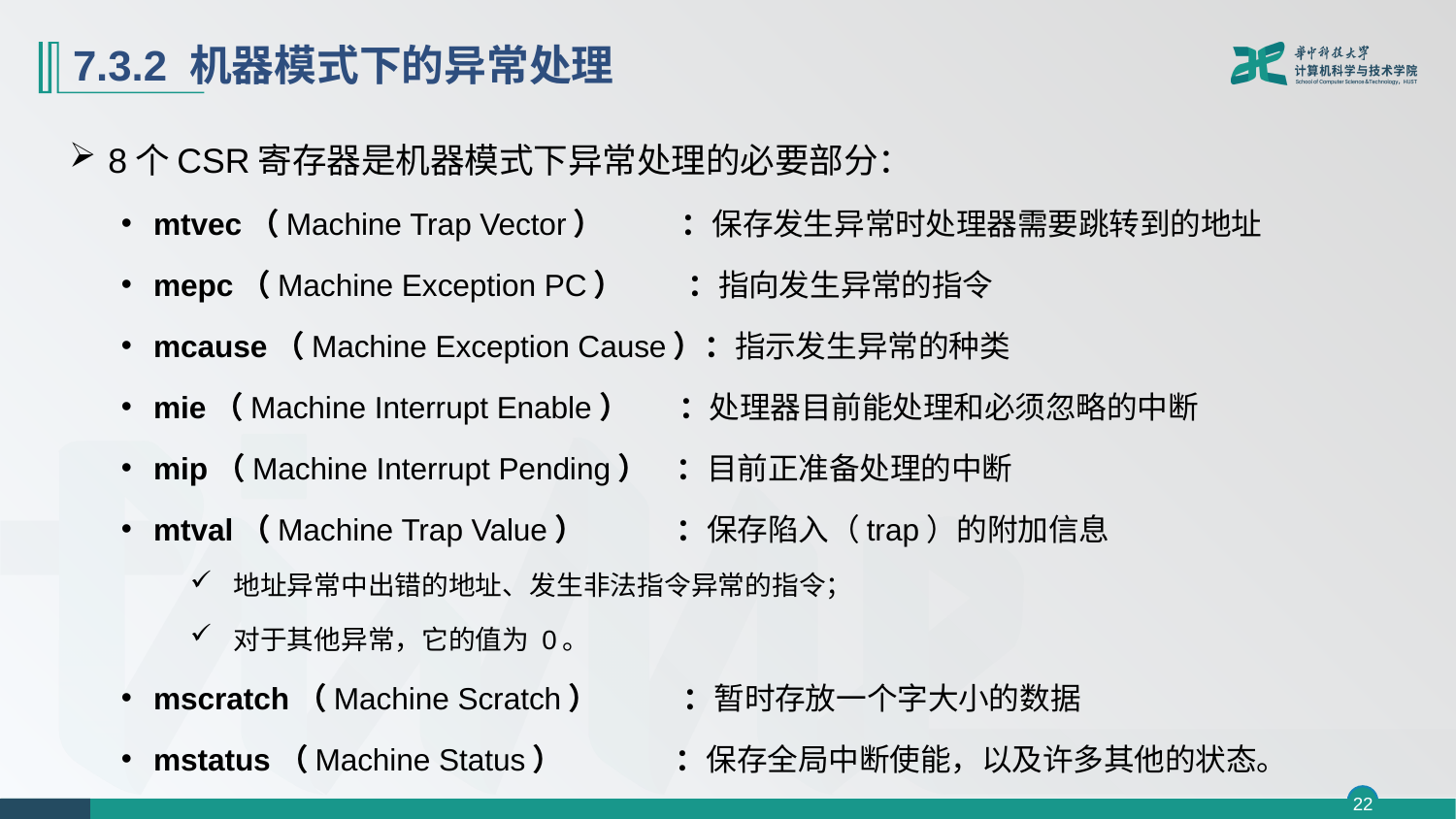

# 7.3.2 机器模式下的异常处理
8个CSR寄存器是机器模式下异常处理的必要部分：
mtvec（Machine Trap Vector）           ：保存发生异常时处理器需要跳转到的地址
mepc（Machine Exception PC）         ：指向发生异常的指令
mcause（Machine Exception Cause）：指示发生异常的种类
mie（Machine Interrupt Enable）       ：处理器目前能处理和必须忽略的中断
mip（Machine Interrupt Pending）    ：目前正准备处理的中断
mtval（Machine Trap Value）             ：保存陷入（trap）的附加信息
地址异常中出错的地址、发生非法指令异常的指令；
对于其他异常，它的值为 0。
mscratch（Machine Scratch）            ：暂时存放一个字大小的数据
mstatus（Machine Status）                ：保存全局中断使能，以及许多其他的状态。